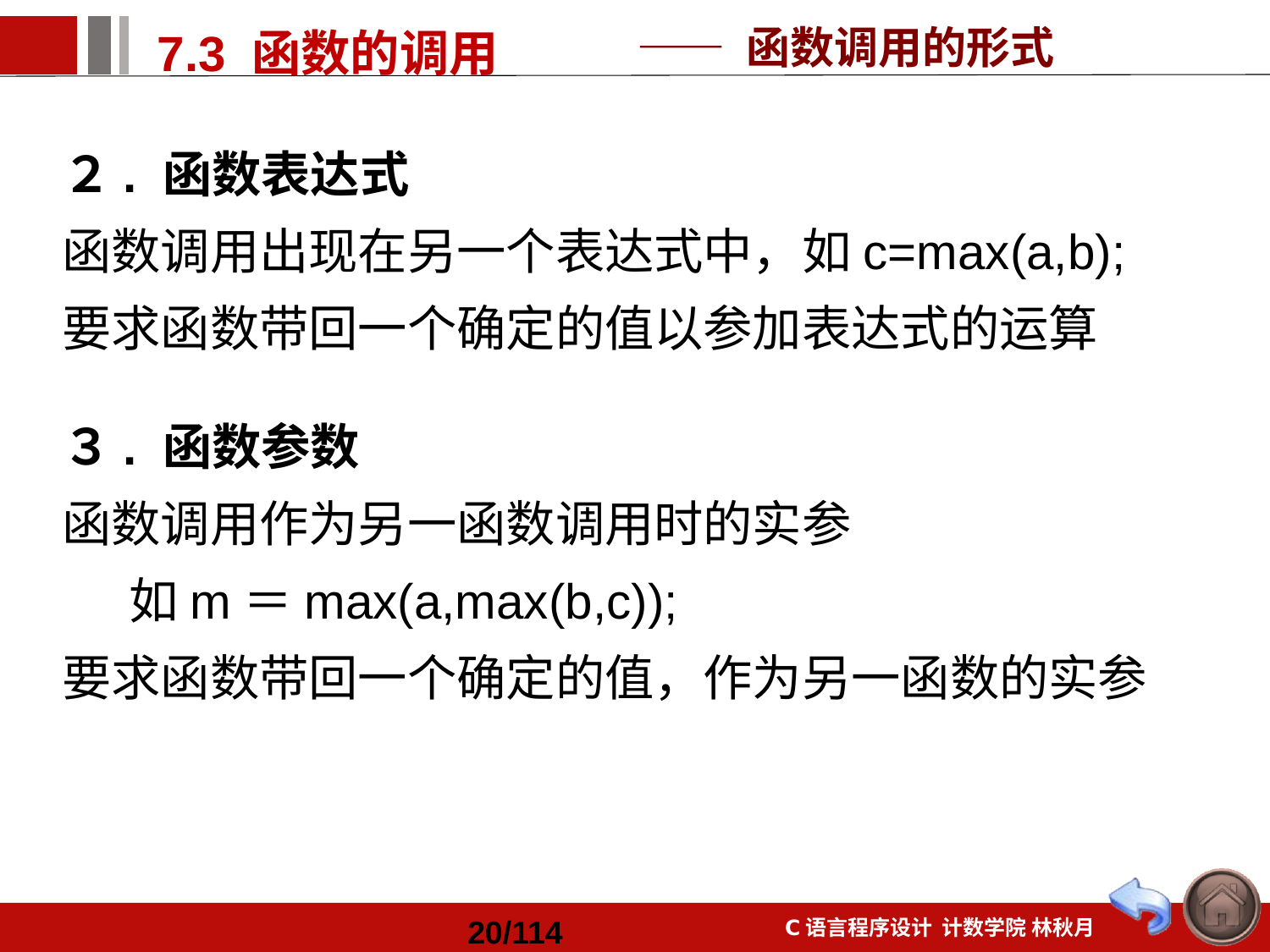

—— 函数调用的形式
２. 函数表达式
函数调用出现在另一个表达式中，如c=max(a,b);
要求函数带回一个确定的值以参加表达式的运算
３. 函数参数
函数调用作为另一函数调用时的实参
     如m＝max(a,max(b,c));
要求函数带回一个确定的值，作为另一函数的实参